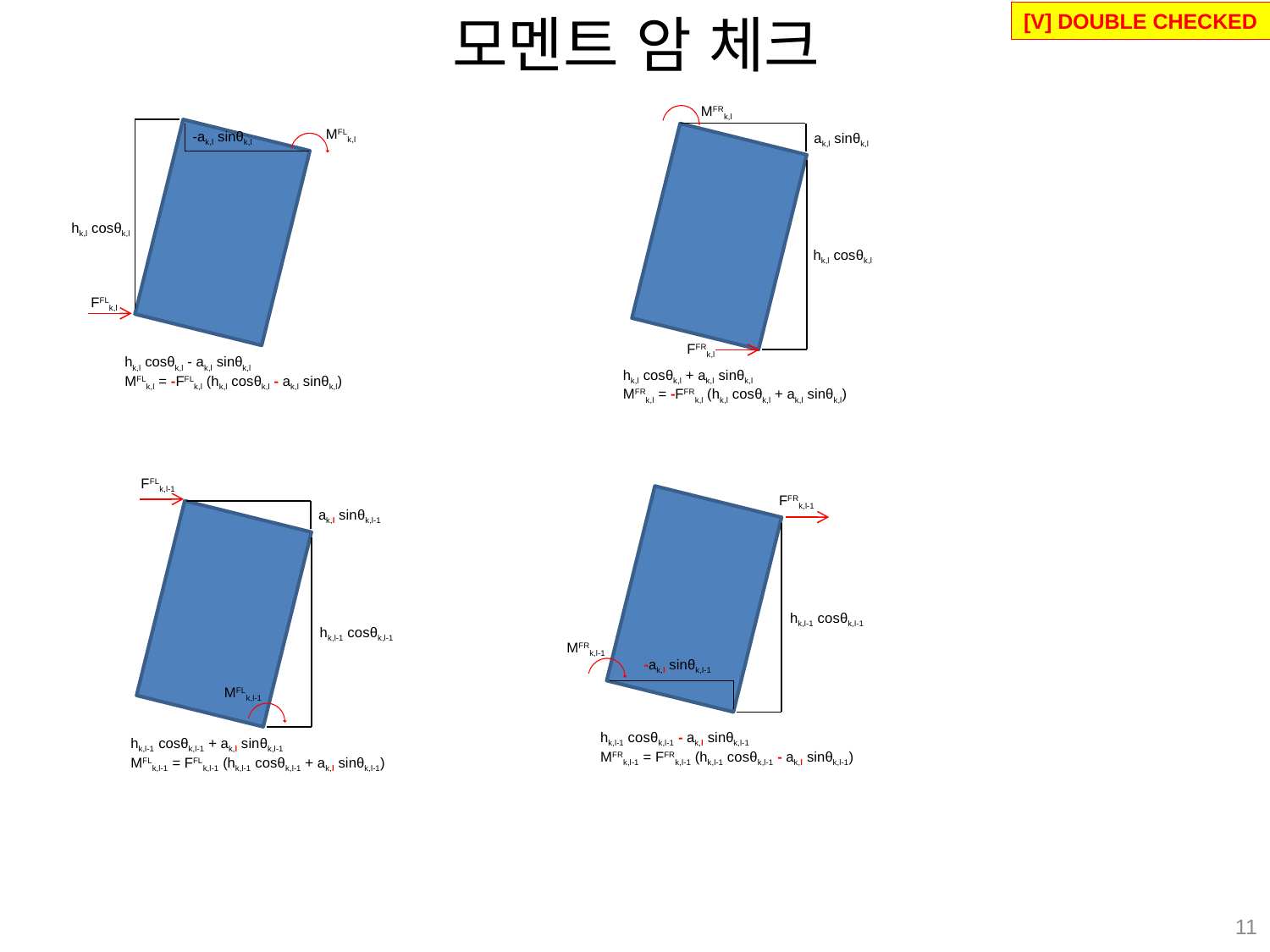

# 모멘트 암 체크
[V] DOUBLE CHECKED
MFRk,l

ak,l sinθk,l

hk,l cosθk,l
FFRk,l
hk,l cosθk,l + ak,l sinθk,l
MFRk,l = -FFRk,l (hk,l cosθk,l + ak,l sinθk,l)
MFLk,l
-ak,l sinθk,l

hk,l cosθk,l
FFLk,l
hk,l cosθk,l - ak,l sinθk,l
MFLk,l = -FFLk,l (hk,l cosθk,l - ak,l sinθk,l)
FFLk,l-1
ak,l sinθk,l-1

hk,l-1 cosθk,l-1
MFLk,l-1

hk,l-1 cosθk,l-1 + ak,l sinθk,l-1
MFLk,l-1 = FFLk,l-1 (hk,l-1 cosθk,l-1 + ak,l sinθk,l-1)
FFRk,l-1

hk,l-1 cosθk,l-1
MFRk,l-1
-ak,l sinθk,l-1

hk,l-1 cosθk,l-1 - ak,l sinθk,l-1
MFRk,l-1 = FFRk,l-1 (hk,l-1 cosθk,l-1 - ak,l sinθk,l-1)
11